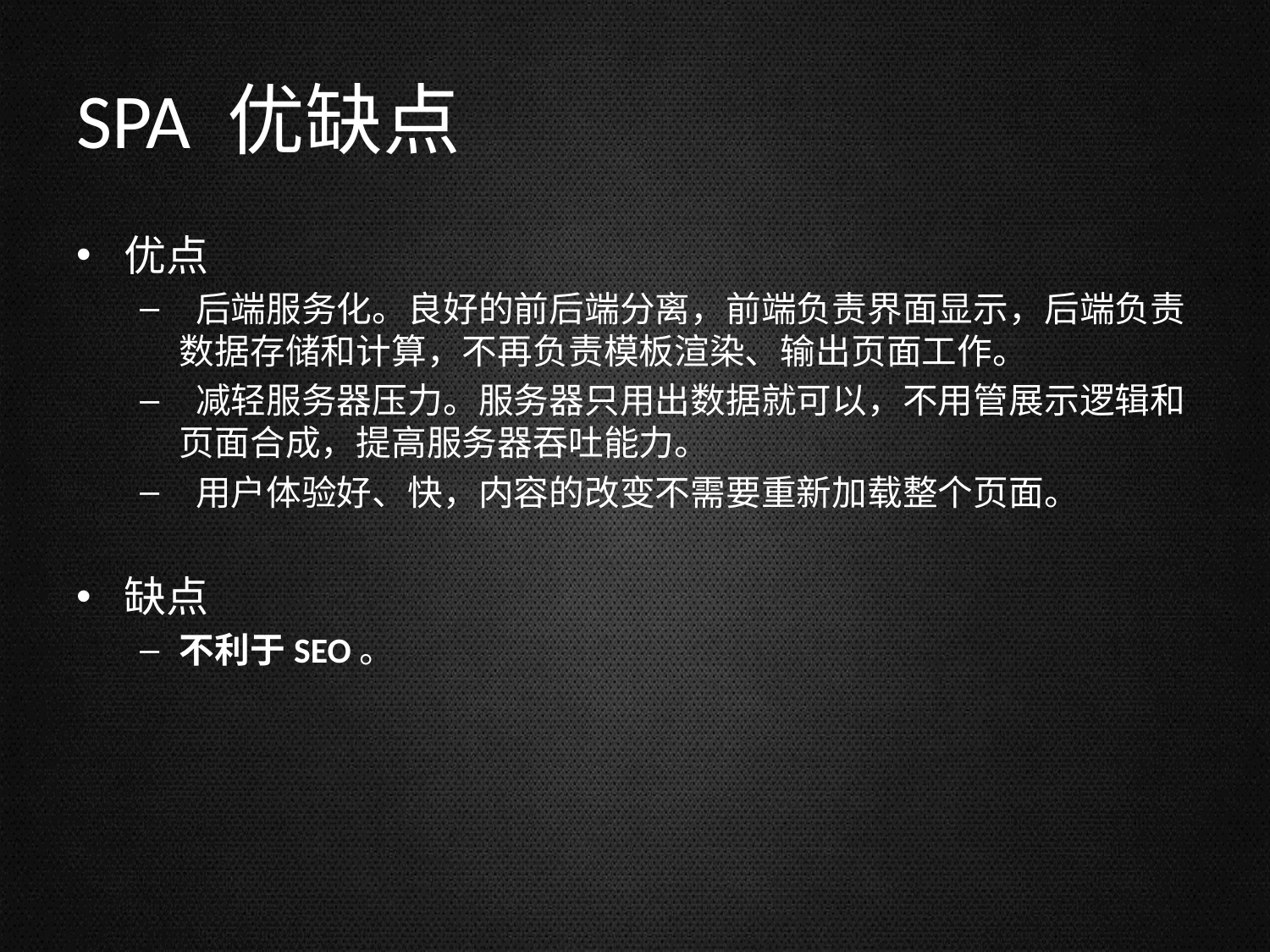

# SPA 优缺点
优点
 后端服务化。良好的前后端分离，前端负责界面显示，后端负责数据存储和计算，不再负责模板渲染、输出页面工作。
 减轻服务器压力。服务器只用出数据就可以，不用管展示逻辑和页面合成，提高服务器吞吐能力。
 用户体验好、快，内容的改变不需要重新加载整个页面。

缺点
不利于SEO。